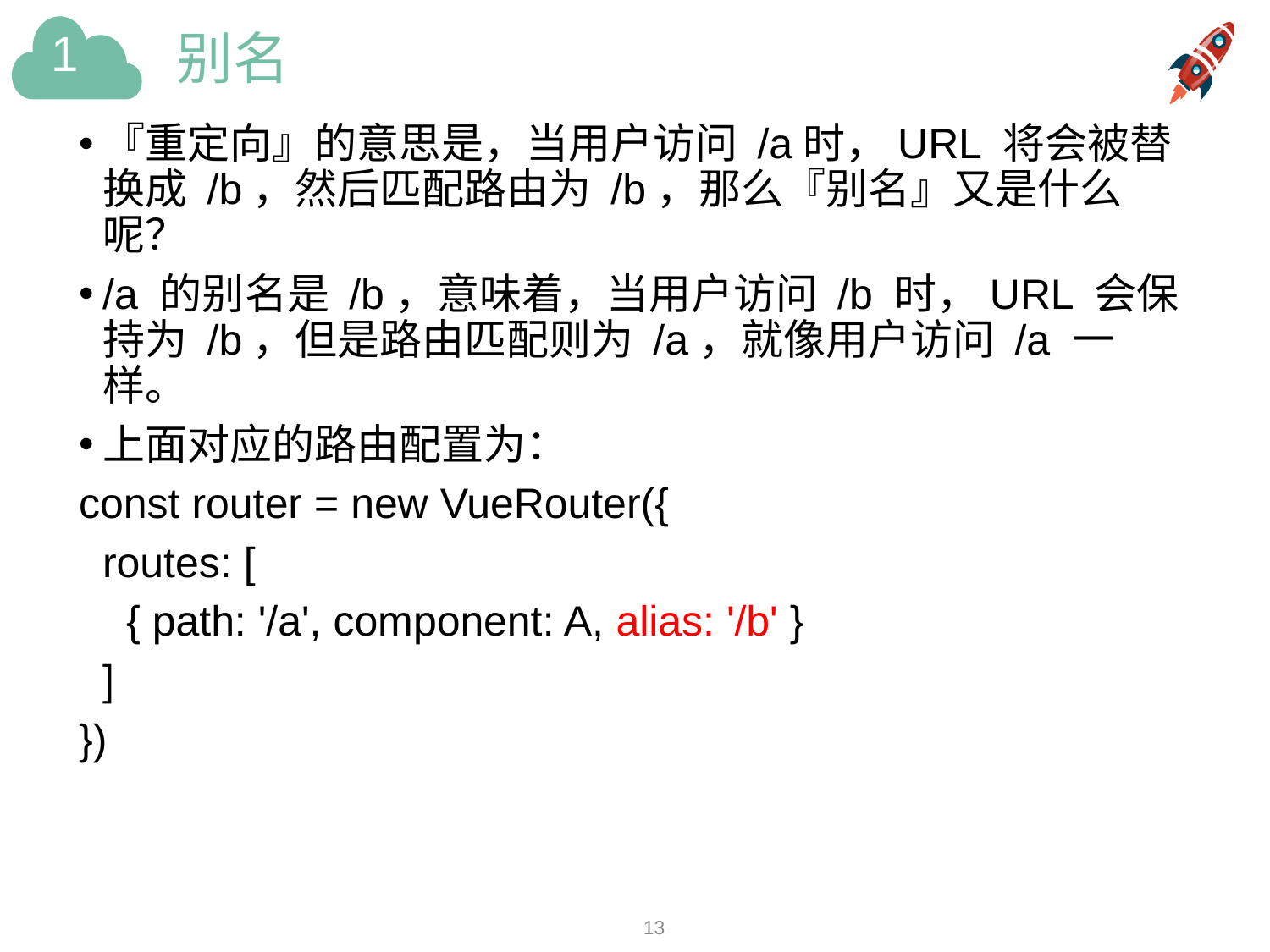

# 别名
『重定向』的意思是，当用户访问 /a时，URL 将会被替换成 /b，然后匹配路由为 /b，那么『别名』又是什么呢？
/a 的别名是 /b，意味着，当用户访问 /b 时，URL 会保持为 /b，但是路由匹配则为 /a，就像用户访问 /a 一样。
上面对应的路由配置为：
const router = new VueRouter({
  routes: [
    { path: '/a', component: A, alias: '/b' }
  ]
})
13